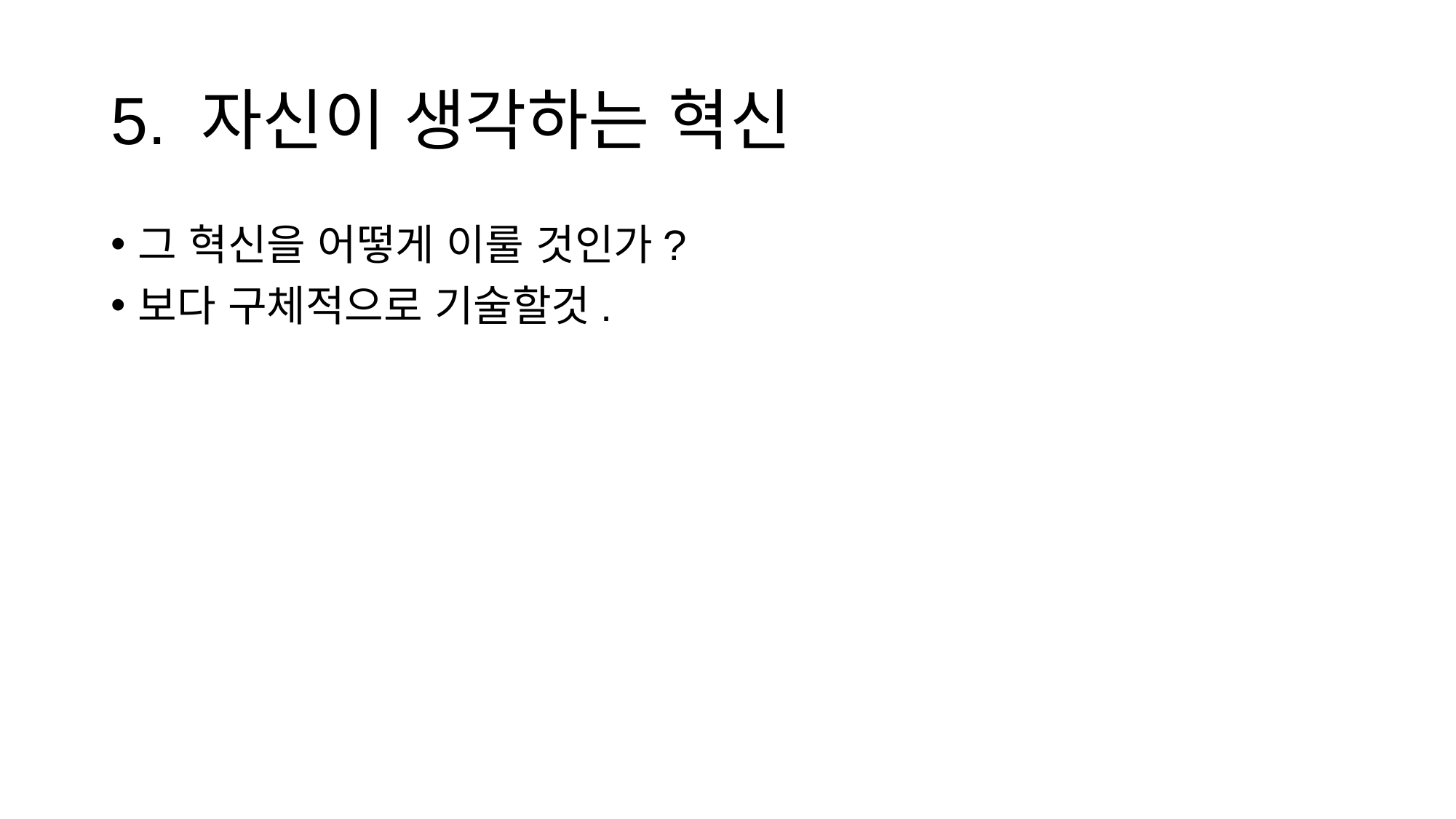

# 5. 자신이 생각하는 혁신
그 혁신을 어떻게 이룰 것인가?
보다 구체적으로 기술할것.